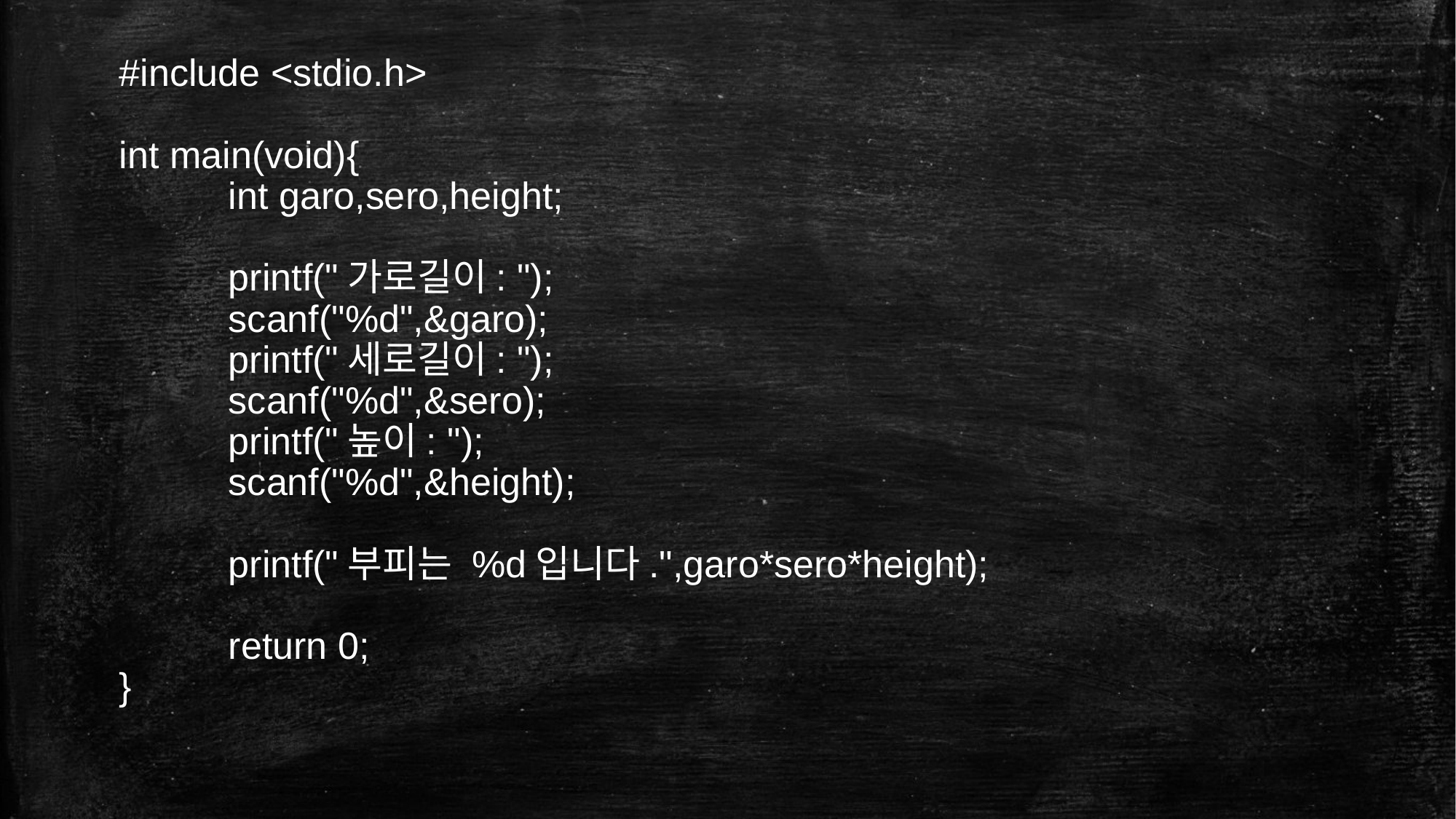

#include <stdio.h>

int main(void){
	int garo,sero,height;

	printf("가로길이: ");
	scanf("%d",&garo);
	printf("세로길이: ");
	scanf("%d",&sero);
	printf("높이: ");
	scanf("%d",&height);

	printf("부피는 %d입니다.",garo*sero*height);

	return 0;
}